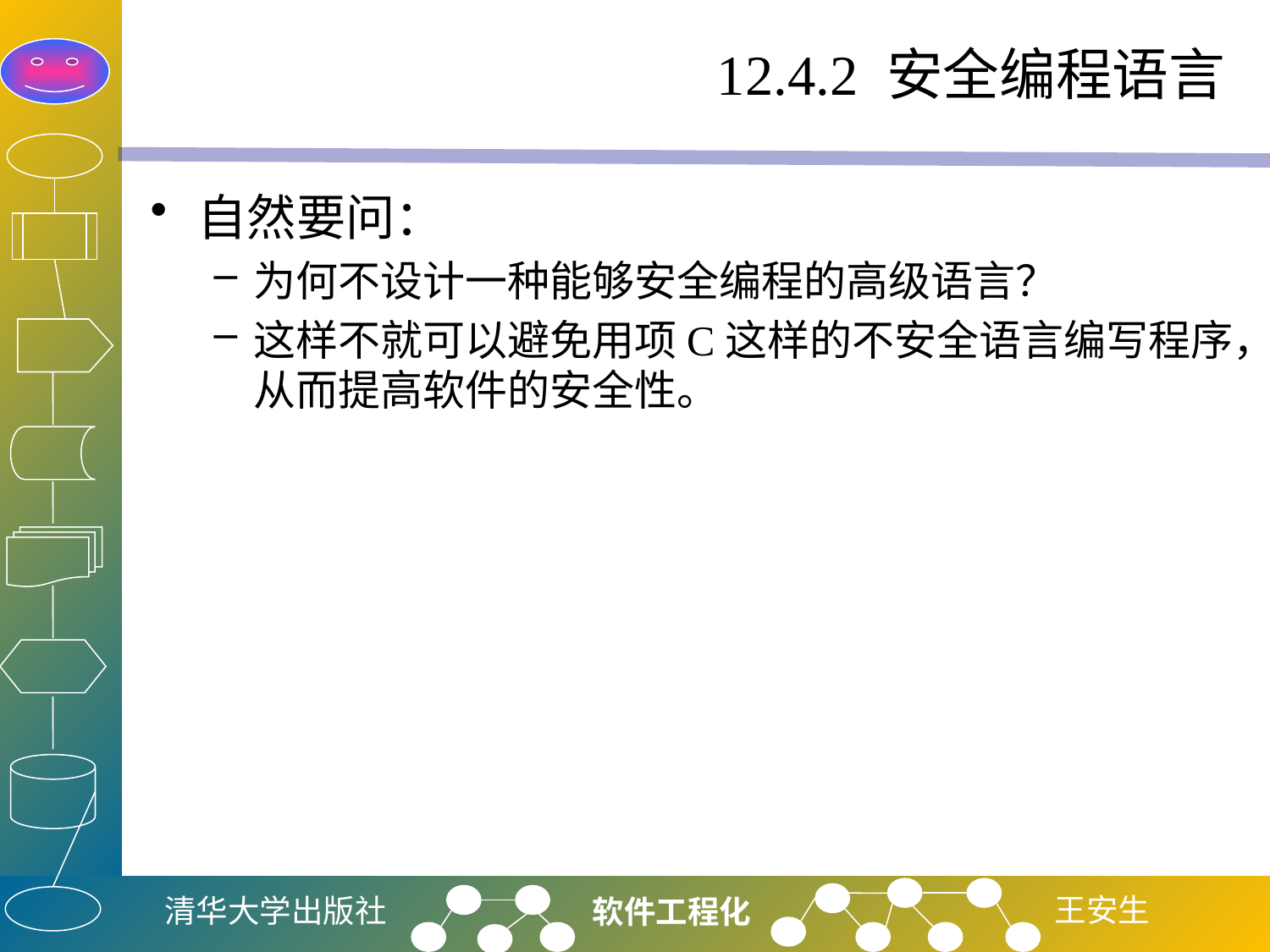

# 12.4.2 安全编程语言
自然要问：
为何不设计一种能够安全编程的高级语言？
这样不就可以避免用项C这样的不安全语言编写程序，从而提高软件的安全性。